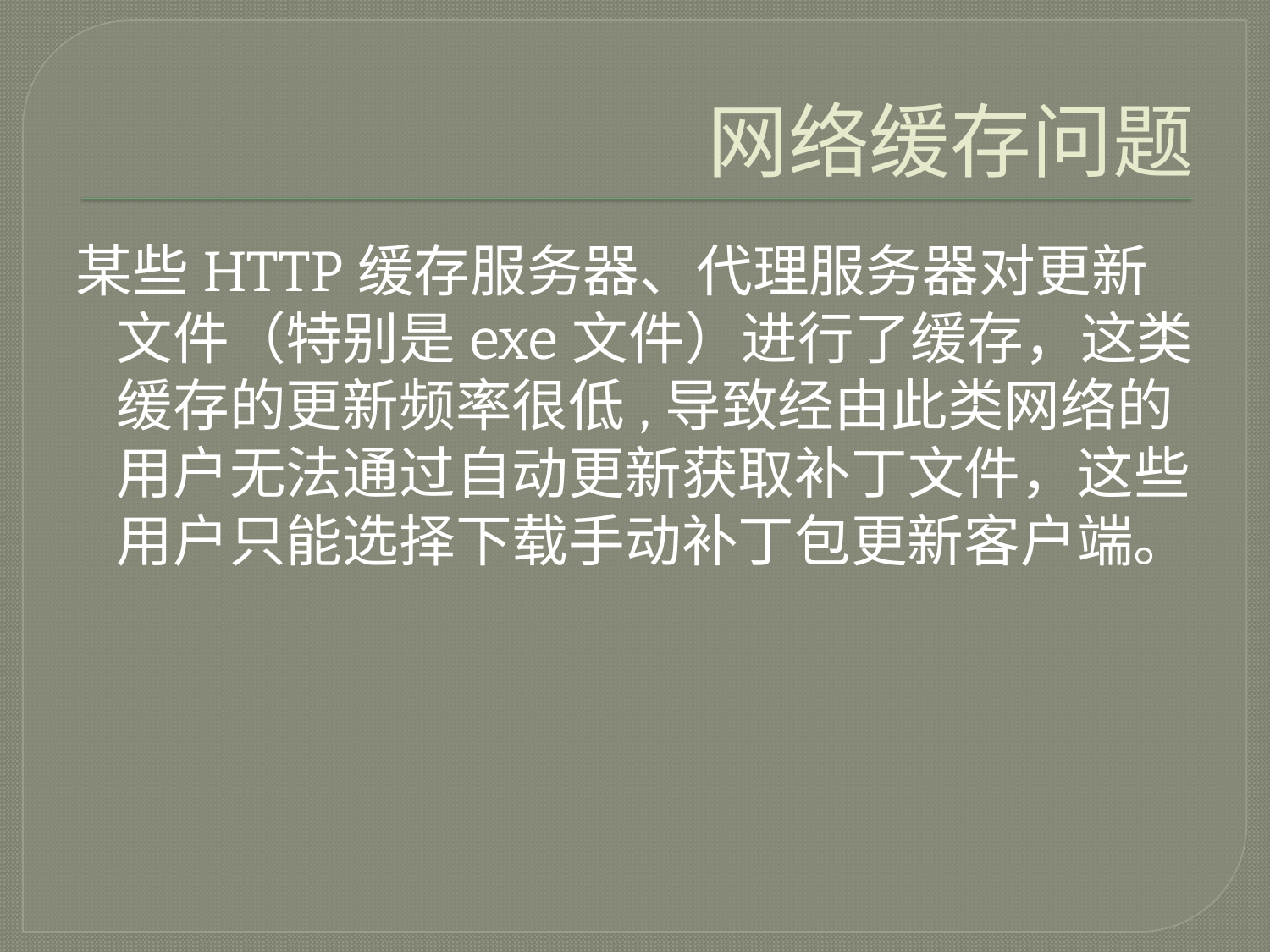

# 网络缓存问题
某些HTTP缓存服务器、代理服务器对更新文件（特别是exe文件）进行了缓存，这类缓存的更新频率很低,导致经由此类网络的用户无法通过自动更新获取补丁文件，这些用户只能选择下载手动补丁包更新客户端。